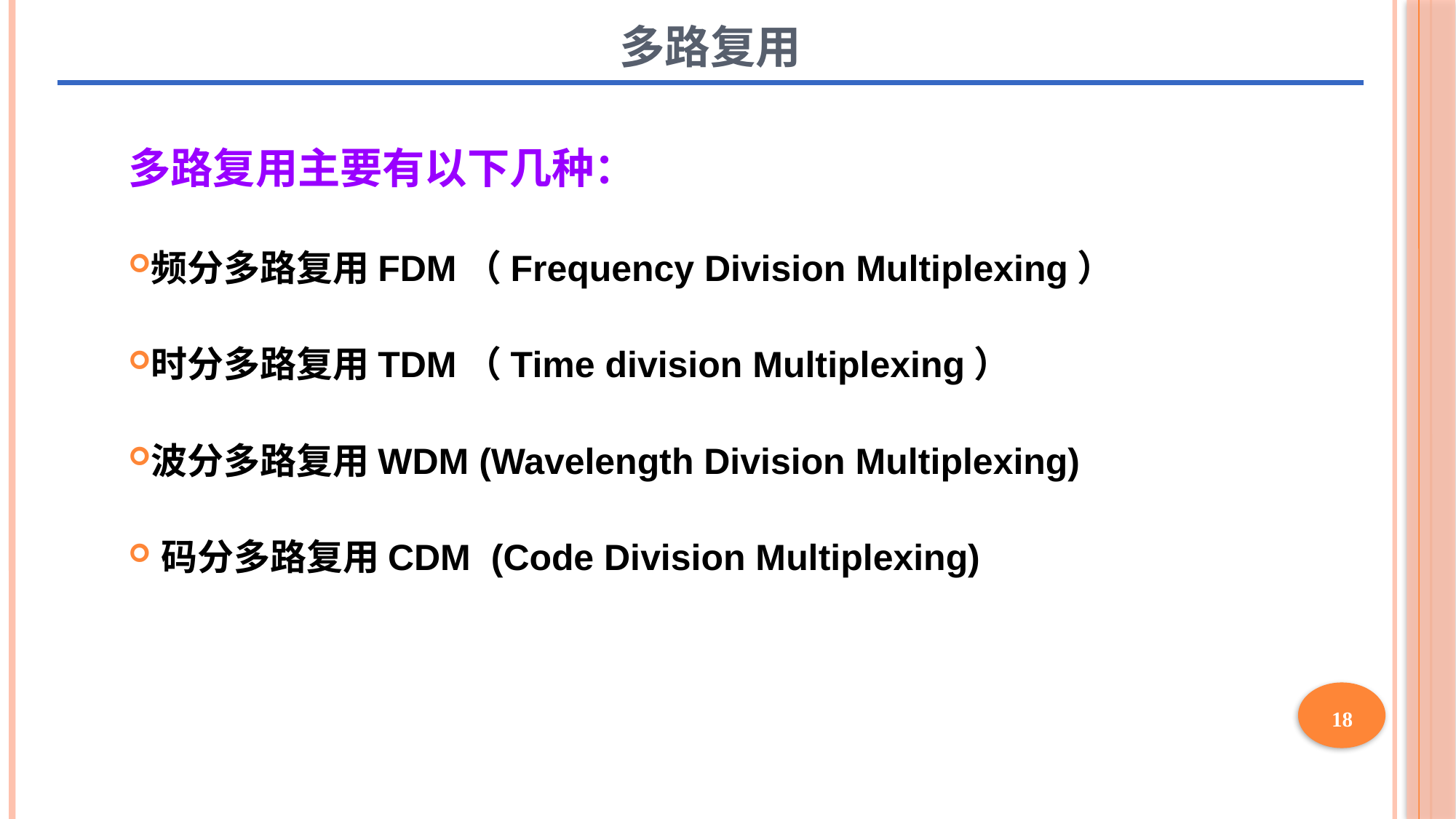

多路复用
多路复用主要有以下几种：
频分多路复用FDM（Frequency Division Multiplexing）
时分多路复用TDM（Time division Multiplexing）
波分多路复用WDM (Wavelength Division Multiplexing)
码分多路复用CDM  (Code Division Multiplexing)

18